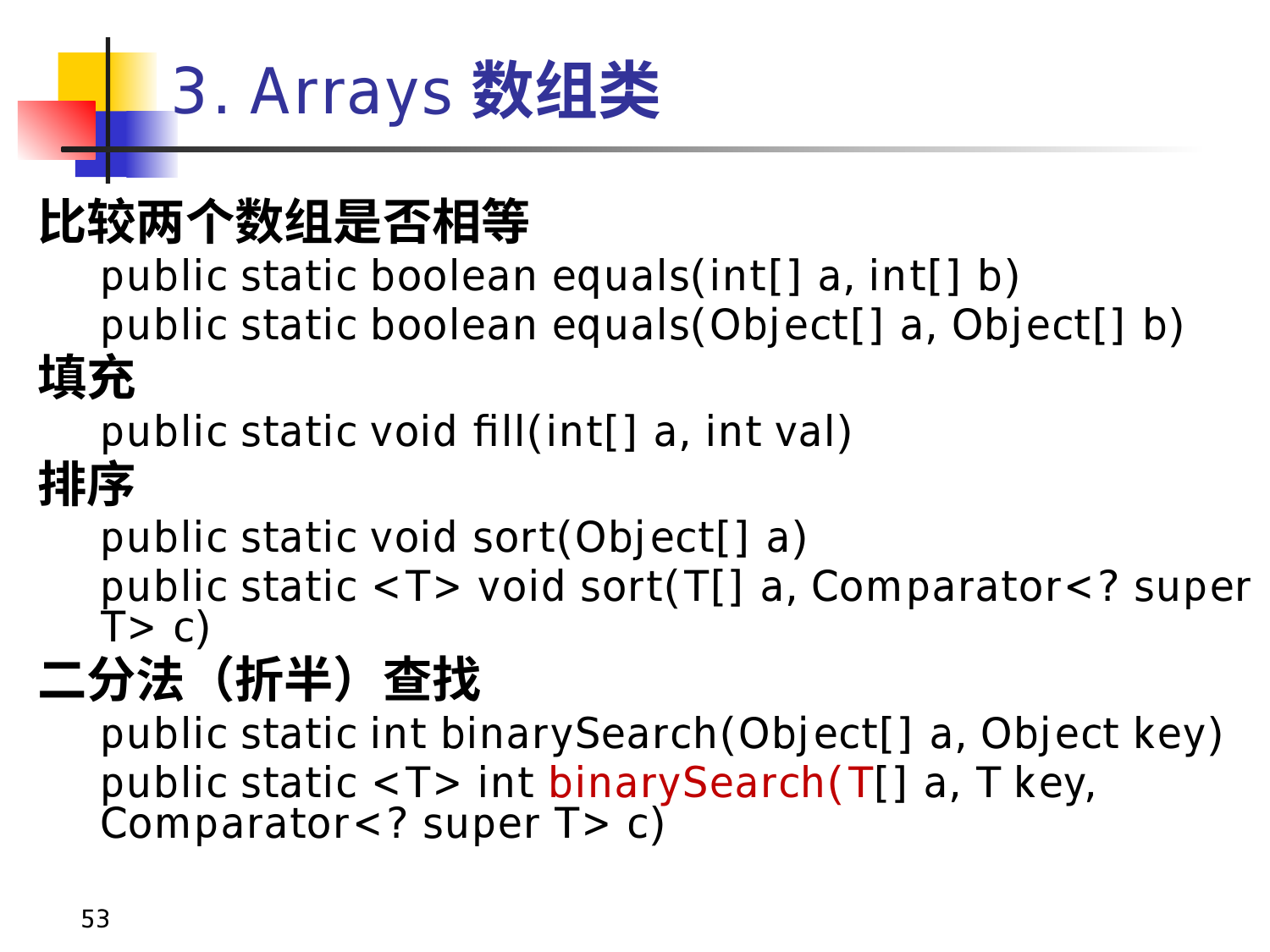

# 3. Arrays数组类
比较两个数组是否相等
public static boolean equals(int[] a, int[] b)
public static boolean equals(Object[] a, Object[] b)
填充
public static void fill(int[] a, int val)
排序
public static void sort(Object[] a)
public static <T> void sort(T[] a, Comparator<? super T> c)
二分法（折半）查找
public static int binarySearch(Object[] a, Object key)
public static <T> int binarySearch(T[] a, T key, Comparator<? super T> c)
53